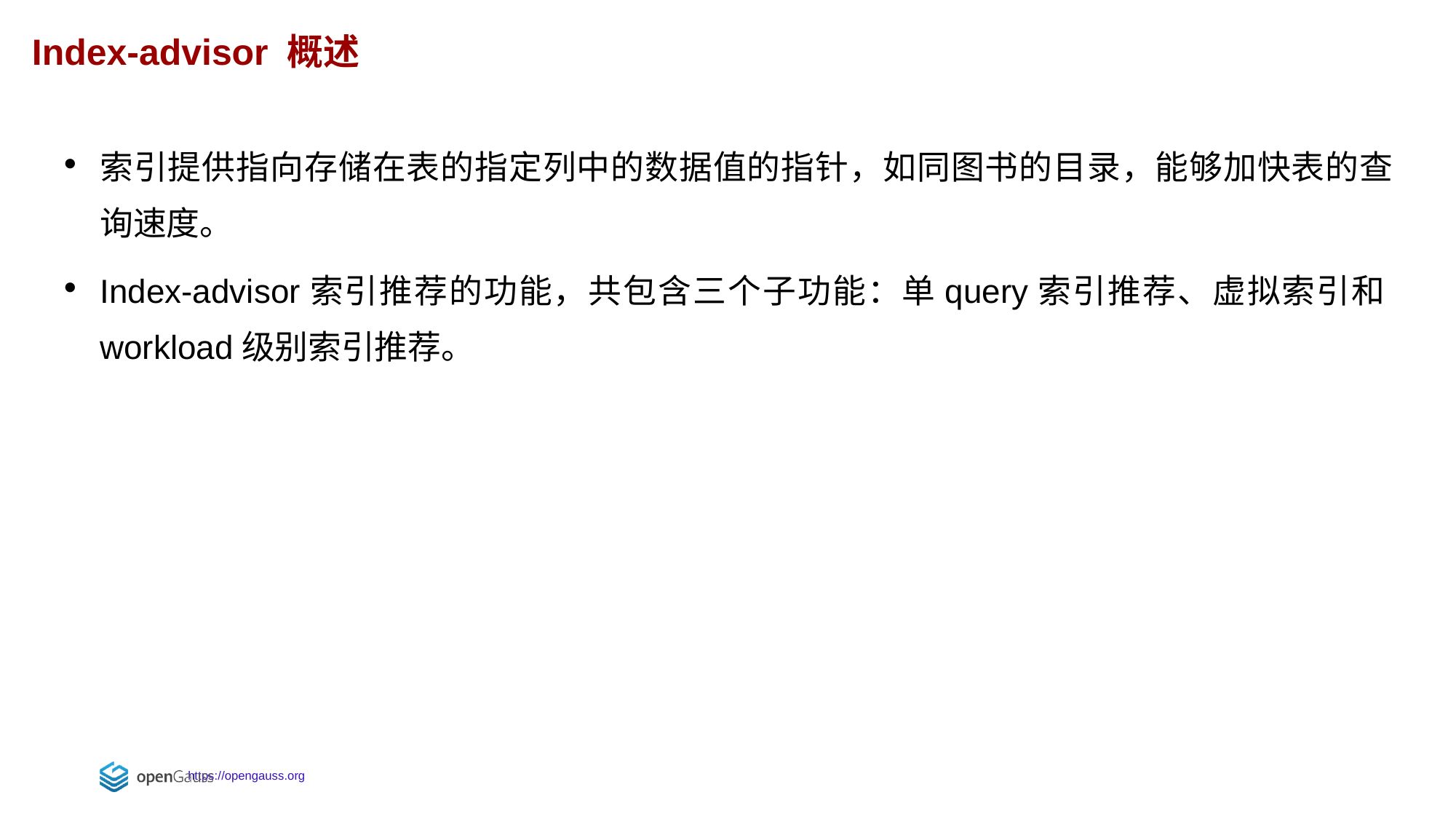

Index-advisor 概述
索引提供指向存储在表的指定列中的数据值的指针，如同图书的目录，能够加快表的查询速度。
Index-advisor索引推荐的功能，共包含三个子功能：单query索引推荐、虚拟索引和workload级别索引推荐。